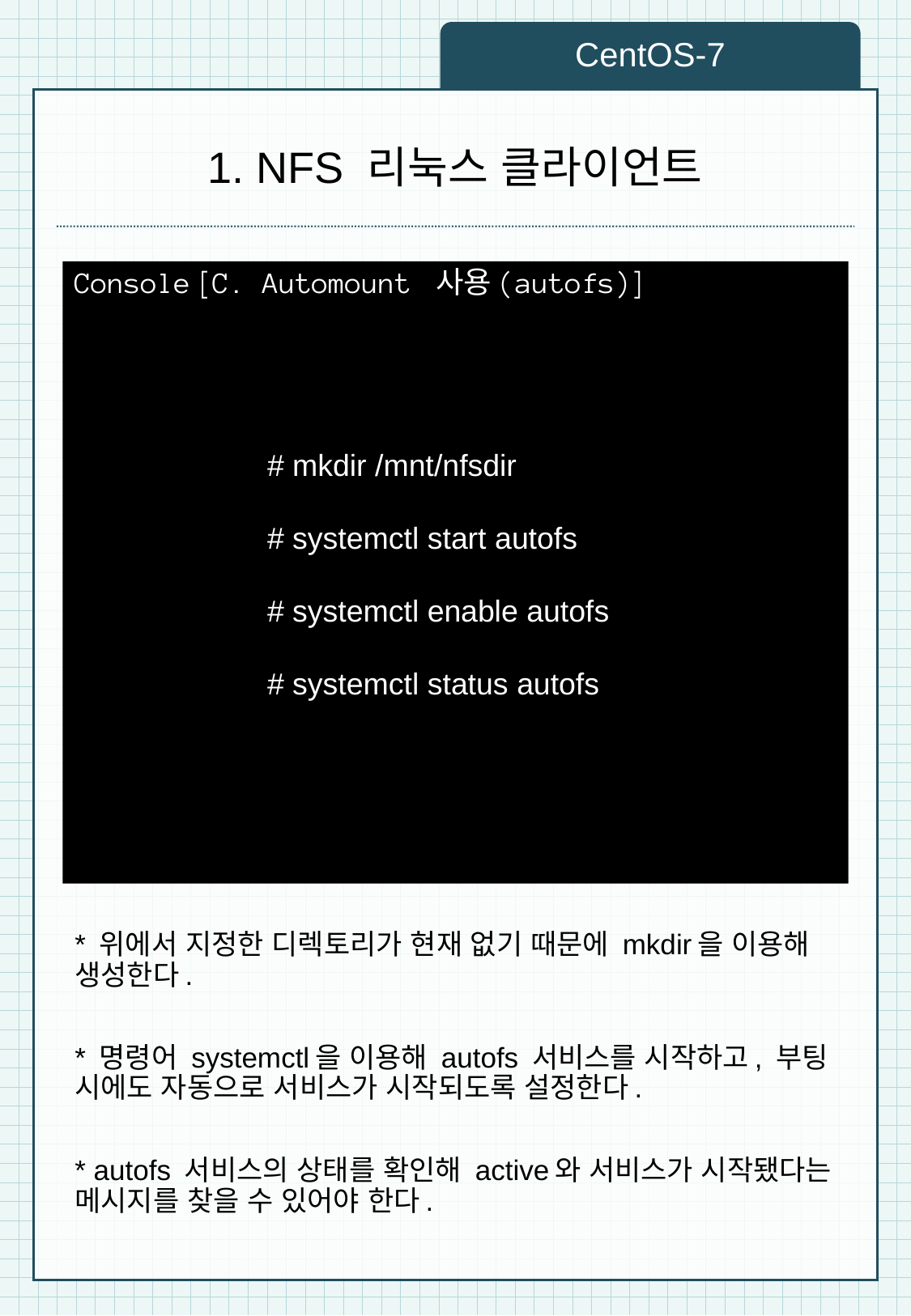

CentOS-7

# 1. NFS 리눅스 클라이언트
Console	[C. Automount 사용(autofs)]

# mkdir /mnt/nfsdir

# systemctl start autofs

# systemctl enable autofs

# systemctl status autofs
* 위에서 지정한 디렉토리가 현재 없기 때문에 mkdir을 이용해 생성한다.

* 명령어 systemctl을 이용해 autofs 서비스를 시작하고, 부팅 시에도 자동으로 서비스가 시작되도록 설정한다.

* autofs 서비스의 상태를 확인해 active와 서비스가 시작됐다는 메시지를 찾을 수 있어야 한다.